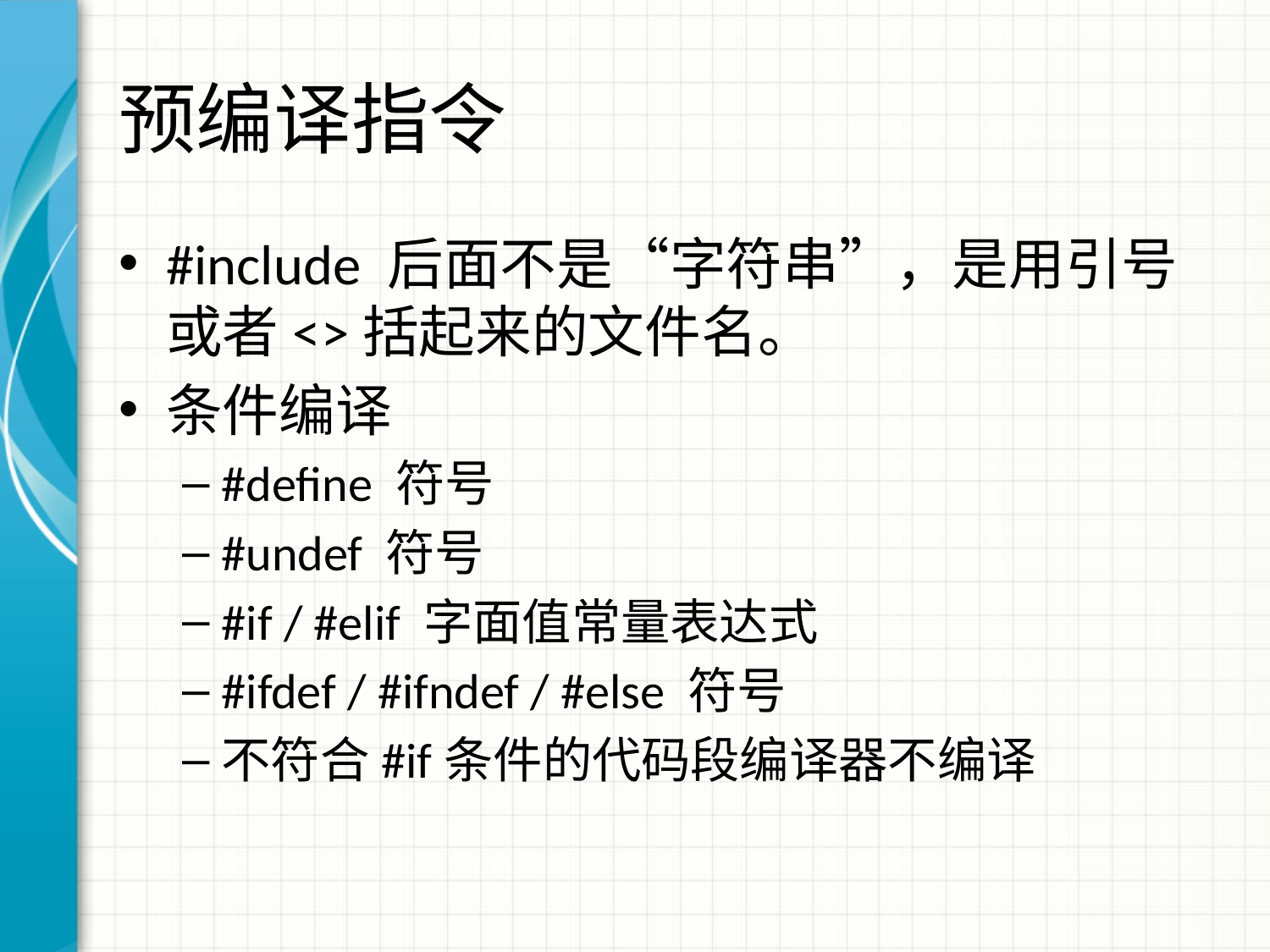

# 预编译指令
#include 后面不是“字符串”，是用引号或者<>括起来的文件名。
条件编译
#define 符号
#undef 符号
#if / #elif 字面值常量表达式
#ifdef / #ifndef / #else 符号
不符合#if条件的代码段编译器不编译